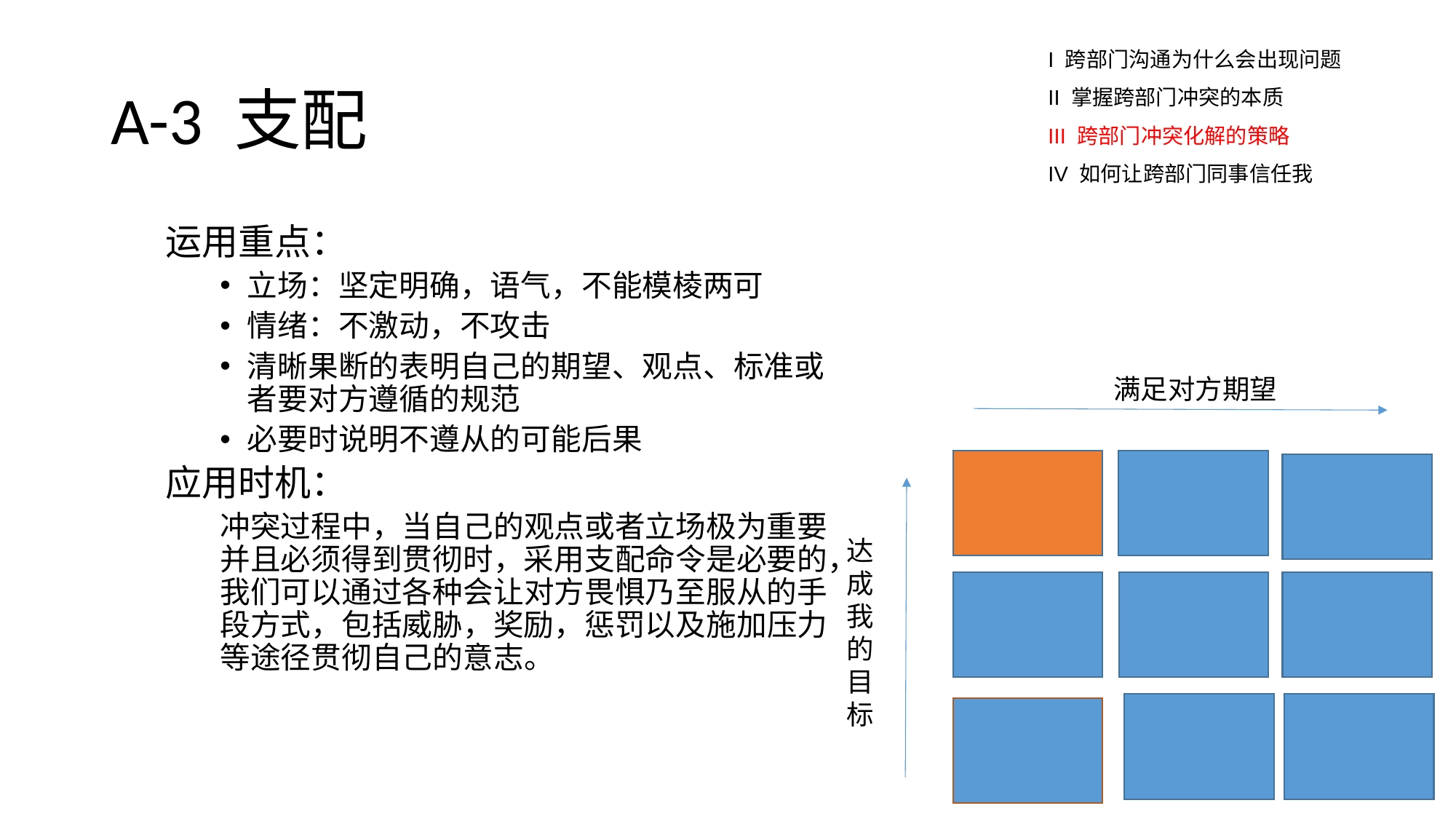

# A-3 支配
I 跨部门沟通为什么会出现问题
II 掌握跨部门冲突的本质
III 跨部门冲突化解的策略
IV 如何让跨部门同事信任我
运用重点：
立场：坚定明确，语气，不能模棱两可
情绪：不激动，不攻击
清晰果断的表明自己的期望、观点、标准或者要对方遵循的规范
必要时说明不遵从的可能后果
应用时机：
冲突过程中，当自己的观点或者立场极为重要并且必须得到贯彻时，采用支配命令是必要的，我们可以通过各种会让对方畏惧乃至服从的手段方式，包括威胁，奖励，惩罚以及施加压力等途径贯彻自己的意志。
满足对方期望

达成我的目标